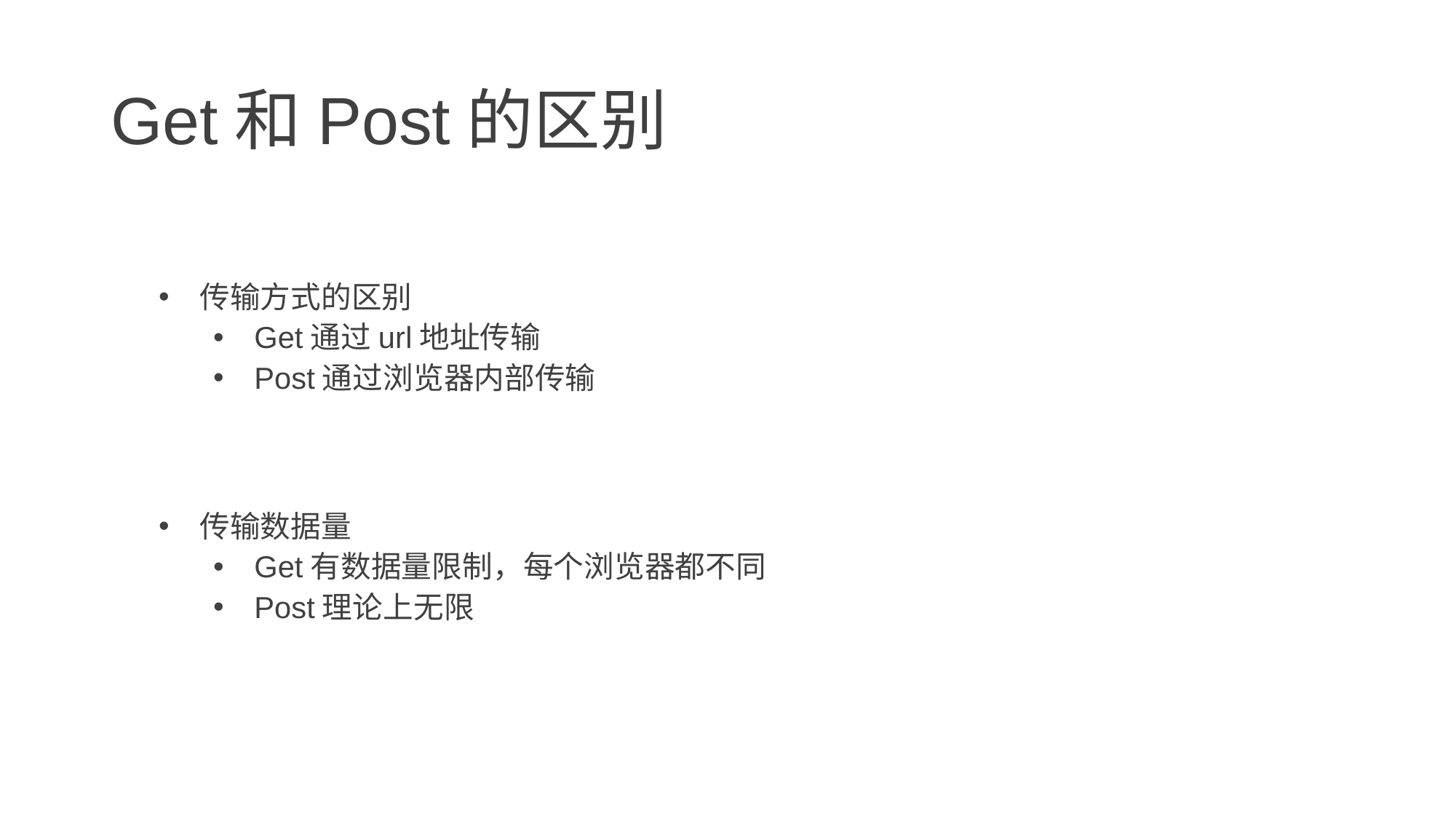

# Get和Post的区别

传输方式的区别
Get通过url地址传输
Post通过浏览器内部传输

传输数据量
Get有数据量限制，每个浏览器都不同
Post理论上无限